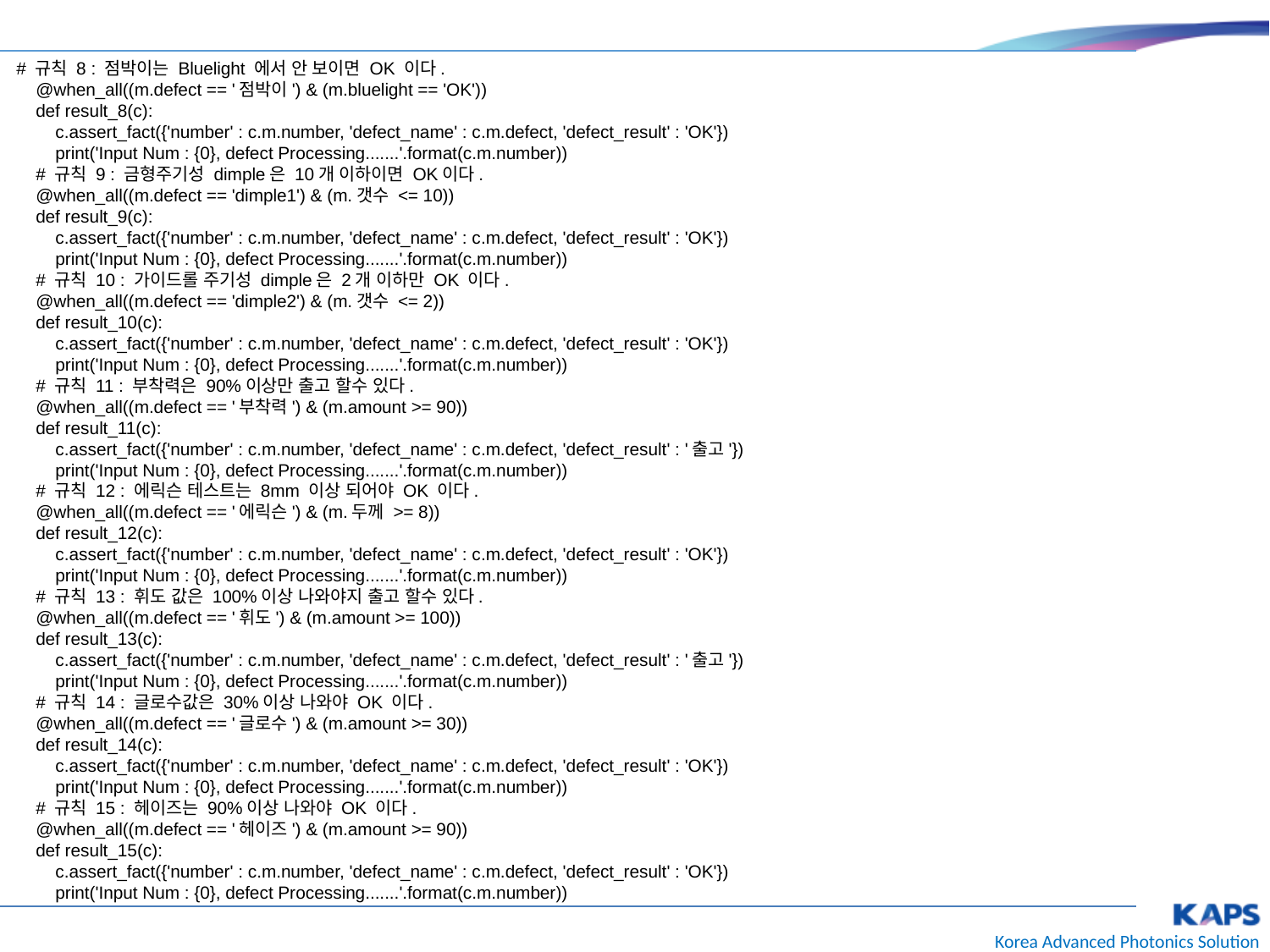

# 규칙 8 : 점박이는 Bluelight 에서 안 보이면 OK 이다.
    @when_all((m.defect == '점박이') & (m.bluelight == 'OK'))
    def result_8(c):
        c.assert_fact({'number' : c.m.number, 'defect_name' : c.m.defect, 'defect_result' : 'OK'})
        print('Input Num : {0}, defect Processing.......'.format(c.m.number))
    # 규칙 9 : 금형주기성 dimple은 10개 이하이면 OK이다.
    @when_all((m.defect == 'dimple1') & (m.갯수 <= 10))
    def result_9(c):
        c.assert_fact({'number' : c.m.number, 'defect_name' : c.m.defect, 'defect_result' : 'OK'})
        print('Input Num : {0}, defect Processing.......'.format(c.m.number))
    # 규칙 10 : 가이드롤 주기성 dimple은 2개 이하만 OK 이다.
    @when_all((m.defect == 'dimple2') & (m.갯수 <= 2))
    def result_10(c):
        c.assert_fact({'number' : c.m.number, 'defect_name' : c.m.defect, 'defect_result' : 'OK'})
        print('Input Num : {0}, defect Processing.......'.format(c.m.number))
    # 규칙 11 : 부착력은 90%이상만 출고 할수 있다.
    @when_all((m.defect == '부착력') & (m.amount >= 90))
    def result_11(c):
        c.assert_fact({'number' : c.m.number, 'defect_name' : c.m.defect, 'defect_result' : '출고'})
        print('Input Num : {0}, defect Processing.......'.format(c.m.number))
    # 규칙 12 : 에릭슨 테스트는 8mm 이상 되어야 OK 이다.
    @when_all((m.defect == '에릭슨') & (m.두께 >= 8))
    def result_12(c):
        c.assert_fact({'number' : c.m.number, 'defect_name' : c.m.defect, 'defect_result' : 'OK'})
        print('Input Num : {0}, defect Processing.......'.format(c.m.number))
    # 규칙 13 : 휘도 값은 100%이상 나와야지 출고 할수 있다.
    @when_all((m.defect == '휘도') & (m.amount >= 100))
    def result_13(c):
        c.assert_fact({'number' : c.m.number, 'defect_name' : c.m.defect, 'defect_result' : '출고'})
        print('Input Num : {0}, defect Processing.......'.format(c.m.number))
    # 규칙 14 : 글로수값은 30%이상 나와야 OK 이다.
    @when_all((m.defect == '글로수') & (m.amount >= 30))
    def result_14(c):
        c.assert_fact({'number' : c.m.number, 'defect_name' : c.m.defect, 'defect_result' : 'OK'})
        print('Input Num : {0}, defect Processing.......'.format(c.m.number))
    # 규칙 15 : 헤이즈는 90%이상 나와야 OK 이다.
    @when_all((m.defect == '헤이즈') & (m.amount >= 90))
    def result_15(c):
        c.assert_fact({'number' : c.m.number, 'defect_name' : c.m.defect, 'defect_result' : 'OK'})
        print('Input Num : {0}, defect Processing.......'.format(c.m.number))